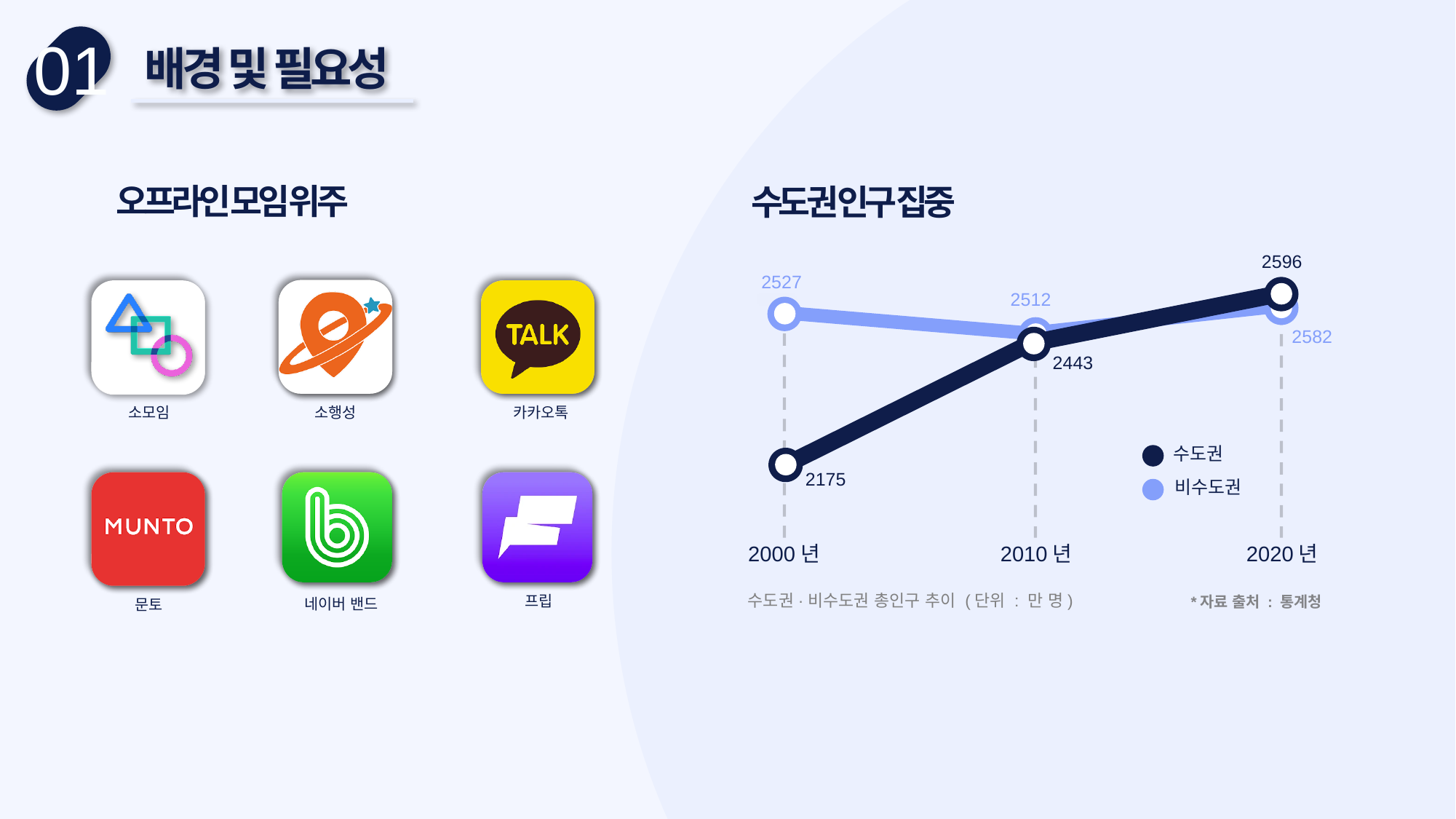

01
배경 및 필요성

오프라인 모임 위주
수도권 인구 집중
2596
2527

2512

2582
2443
2175
2000년
2010년
2020년
수도권·비수도권 총인구 추이 (단위 : 만 명)
*자료 출처 : 통계청
수도권

비수도권

소모임

소행성

카카오톡

프립

문토

네이버 밴드